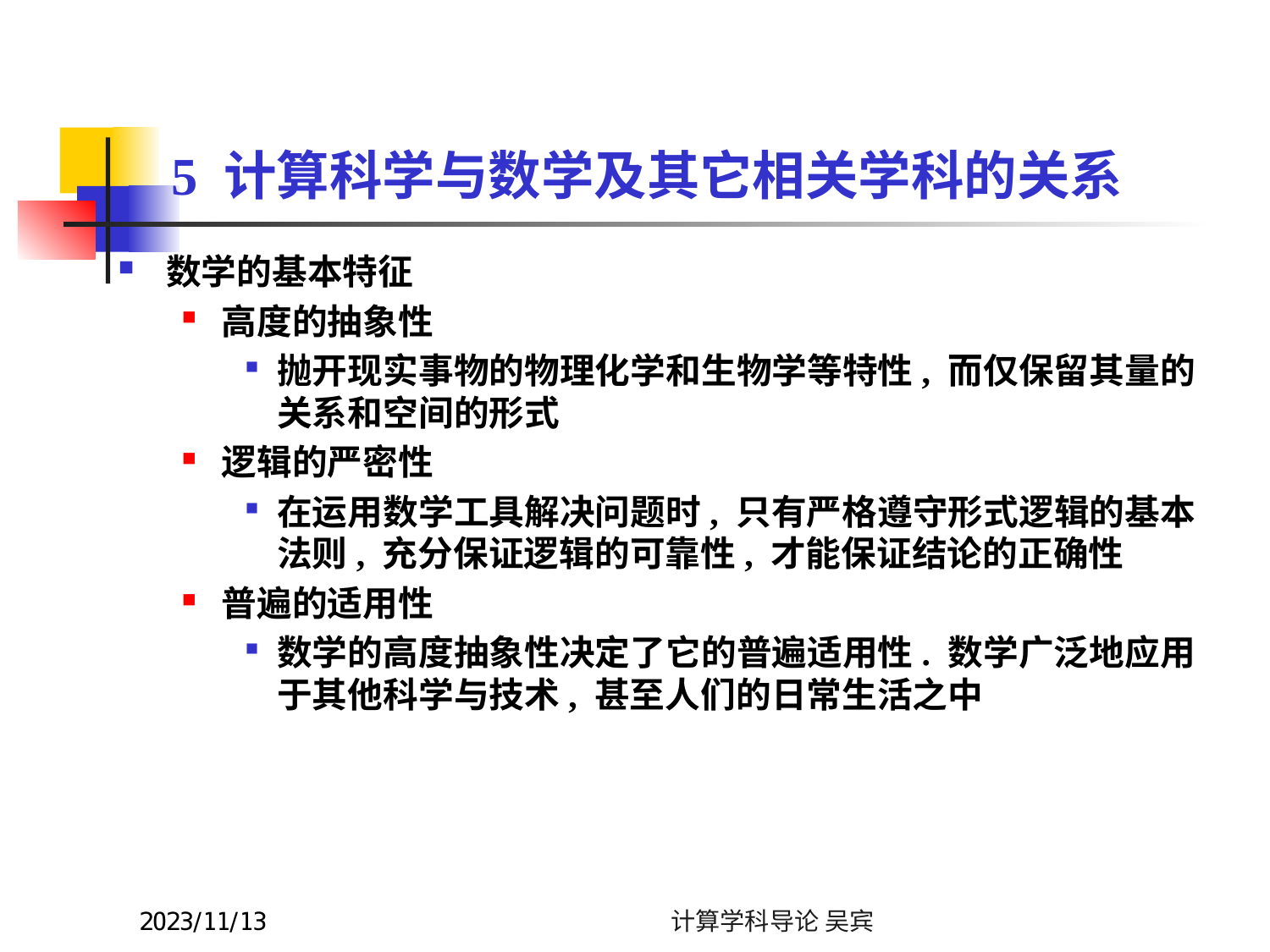

# 5 计算科学与数学及其它相关学科的关系
数学的基本特征
高度的抽象性
抛开现实事物的物理化学和生物学等特性, 而仅保留其量的关系和空间的形式
逻辑的严密性
在运用数学工具解决问题时, 只有严格遵守形式逻辑的基本法则, 充分保证逻辑的可靠性, 才能保证结论的正确性
普遍的适用性
数学的高度抽象性决定了它的普遍适用性. 数学广泛地应用于其他科学与技术, 甚至人们的日常生活之中
2023/11/13
计算学科导论 吴宾